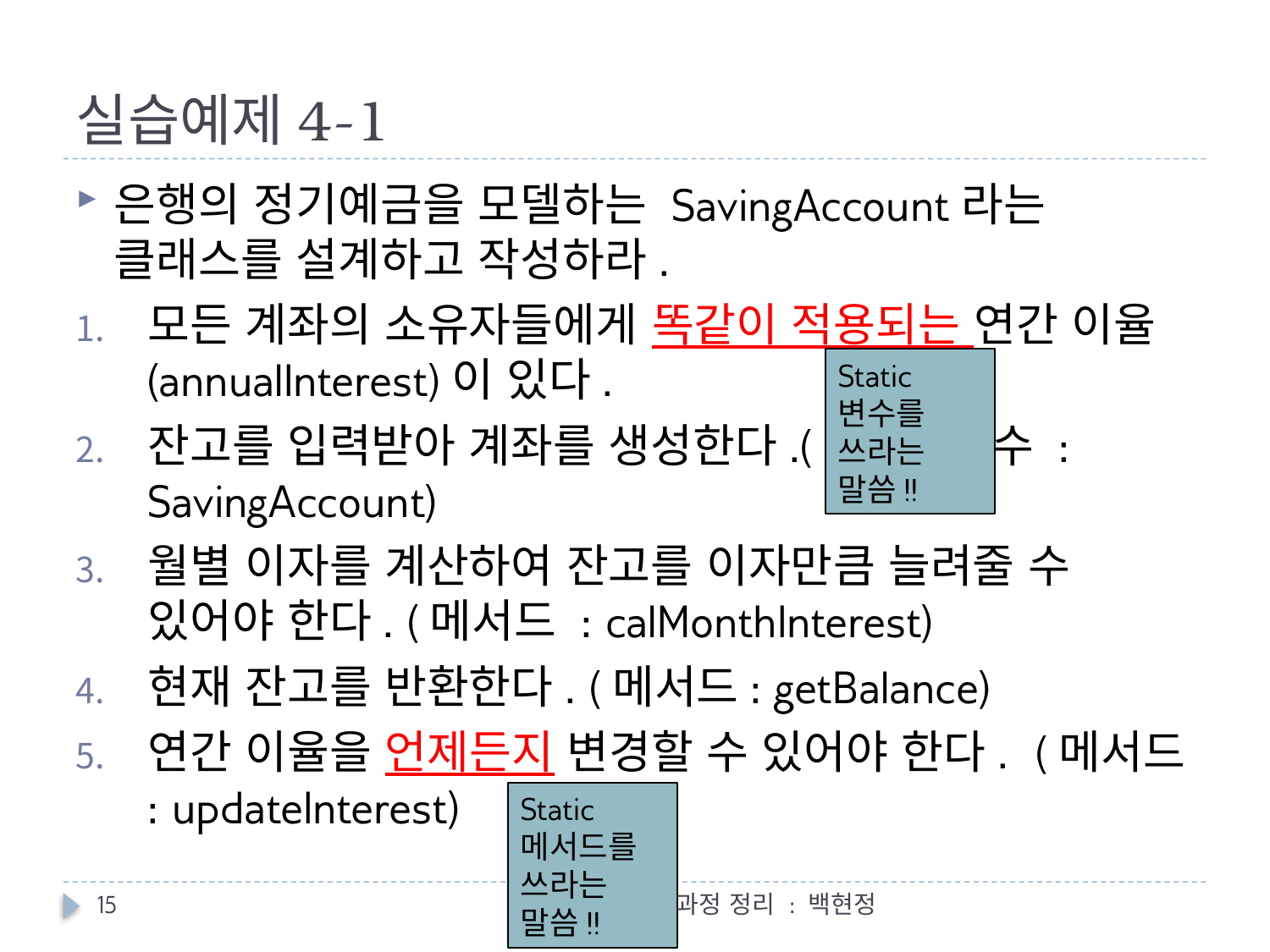

# 실습예제4-1
은행의 정기예금을 모델하는 SavingAccount라는 클래스를 설계하고 작성하라.
모든 계좌의 소유자들에게 똑같이 적용되는 연간 이율(annualInterest)이 있다.
잔고를 입력받아 계좌를 생성한다.(생성자함수 : SavingAccount)
월별 이자를 계산하여 잔고를 이자만큼 늘려줄 수 있어야 한다. (메서드 : calMonthInterest)
현재 잔고를 반환한다. (메서드: getBalance)
연간 이율을 언제든지 변경할 수 있어야 한다.  (메서드 : updateInterest)
Static  변수를 쓰라는 말씀!!
Static  메서드를 쓰라는 말씀!!
15
자바 기본과정 정리 : 백현정